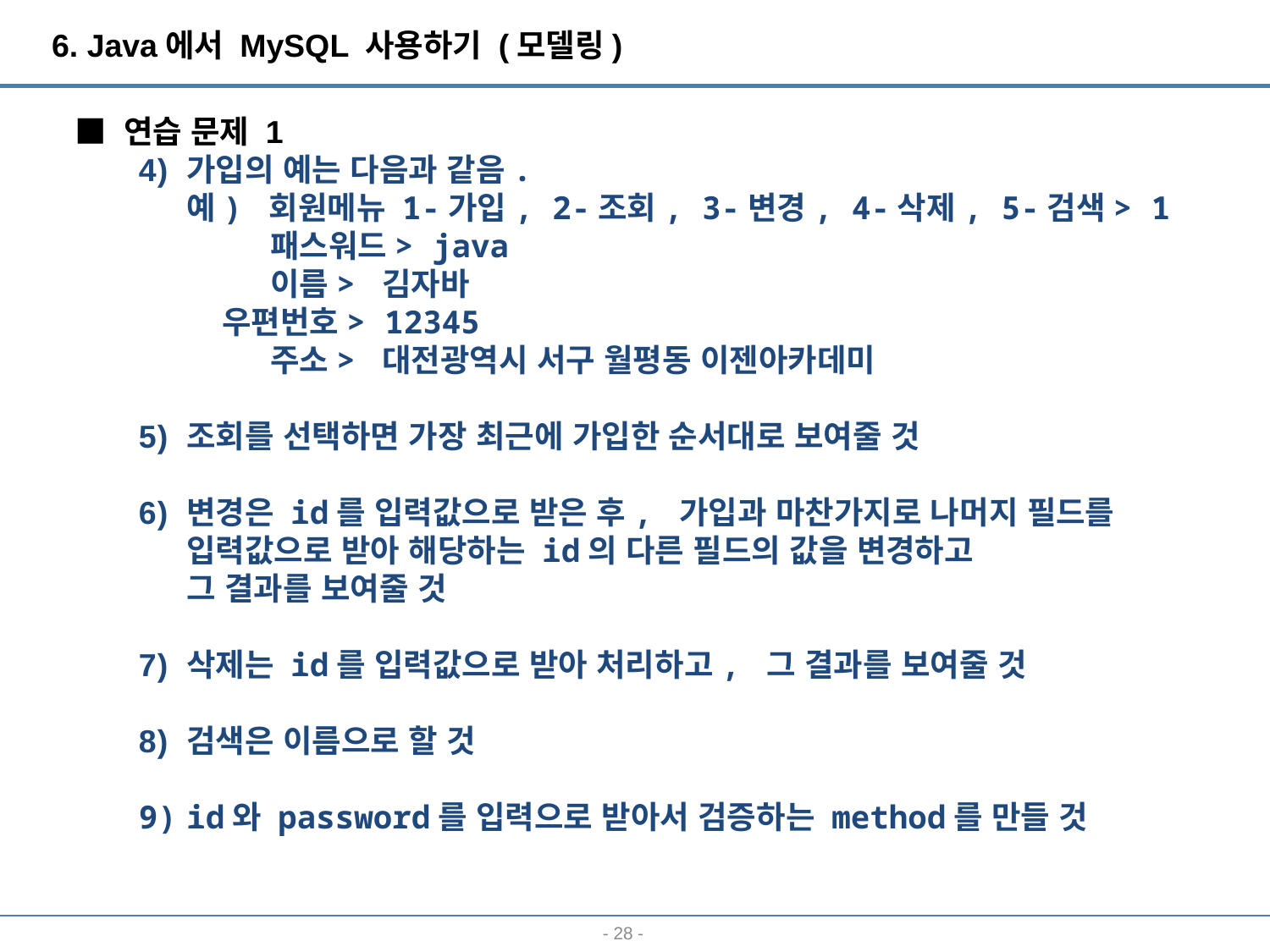

6. Java에서 MySQL 사용하기 (모델링)
■ 연습 문제 1
가입의 예는 다음과 같음.
예) 회원메뉴 1-가입, 2-조회, 3-변경, 4-삭제, 5-검색> 1
    패스워드> java
    이름> 김자바
    우편번호> 12345
    주소> 대전광역시 서구 월평동 이젠아카데미

조회를 선택하면 가장 최근에 가입한 순서대로 보여줄 것

변경은 id를 입력값으로 받은 후, 가입과 마찬가지로 나머지 필드를
입력값으로 받아 해당하는 id의 다른 필드의 값을 변경하고
그 결과를 보여줄 것

삭제는 id를 입력값으로 받아 처리하고, 그 결과를 보여줄 것
검색은 이름으로 할 것

id와 password를 입력으로 받아서 검증하는 method를 만들 것
- 28 -